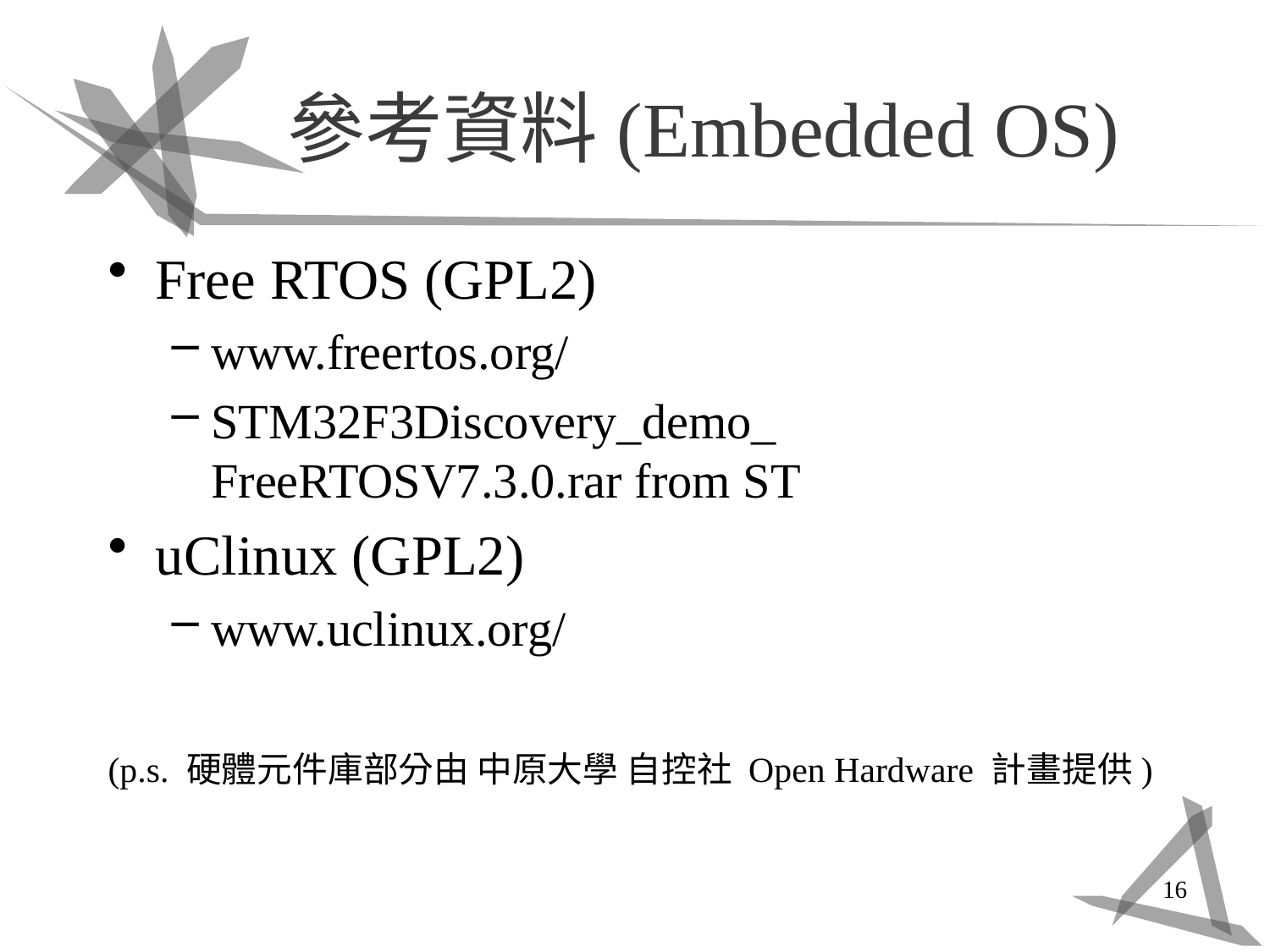

# 參考資料(Embedded OS)
Free RTOS (GPL2)
www.freertos.org/
STM32F3Discovery_demo_
FreeRTOSV7.3.0.rar from ST
uClinux (GPL2)
www.uclinux.org/

(p.s. 硬體元件庫部分由 中原大學 自控社 Open Hardware 計畫提供)
16